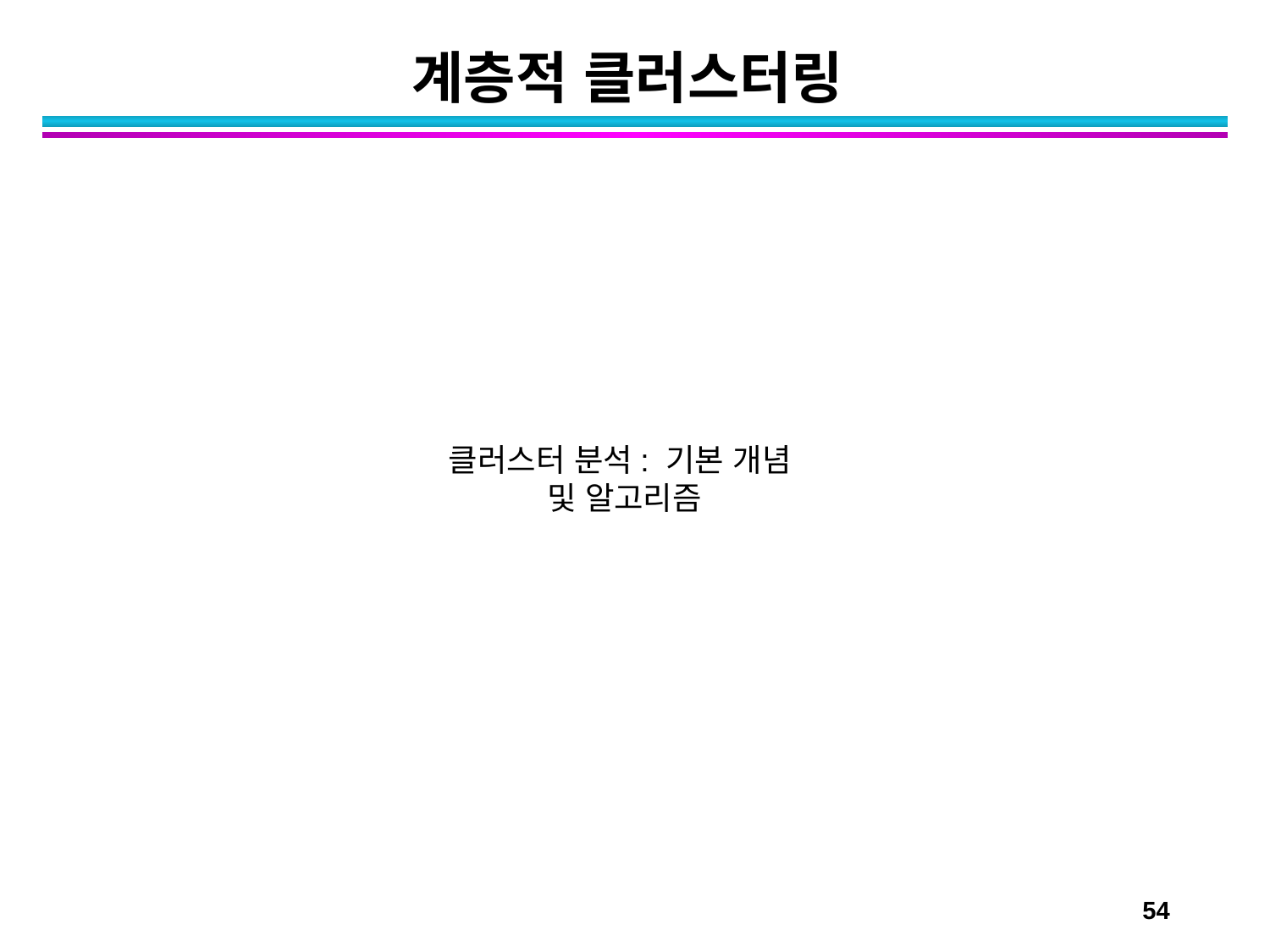

# 계층적 클러스터링
클러스터 분석: 기본 개념
및 알고리즘